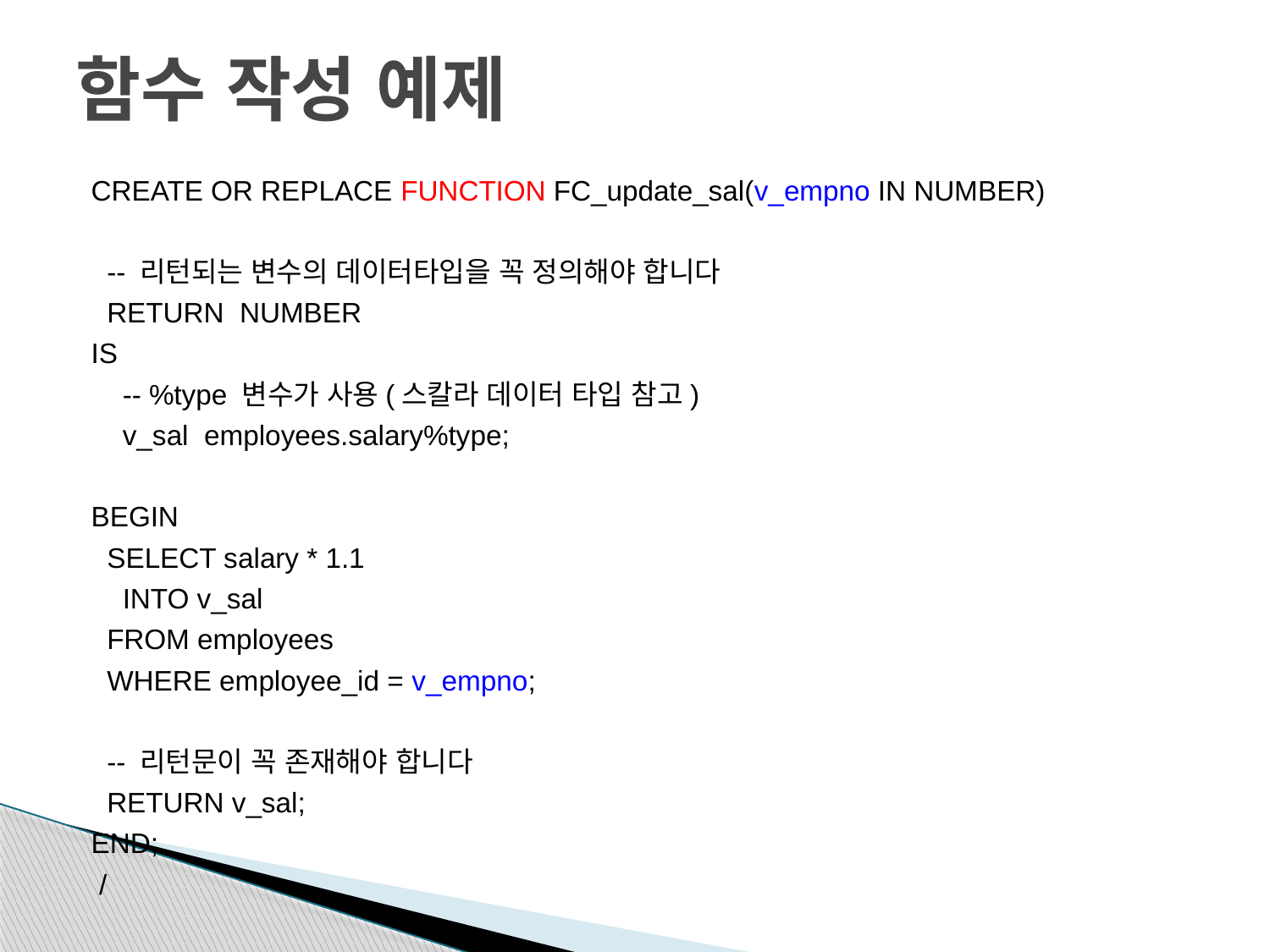

# 함수 작성 예제
CREATE OR REPLACE FUNCTION FC_update_sal(v_empno IN NUMBER)

  -- 리턴되는 변수의 데이터타입을 꼭 정의해야 합니다
  RETURN  NUMBER
IS
    -- %type 변수가 사용(스칼라 데이터 타입 참고)
    v_sal  employees.salary%type;

BEGIN
  SELECT salary * 1.1
    INTO v_sal
  FROM employees
  WHERE employee_id = v_empno;

  -- 리턴문이 꼭 존재해야 합니다
  RETURN v_sal;
END;
 /